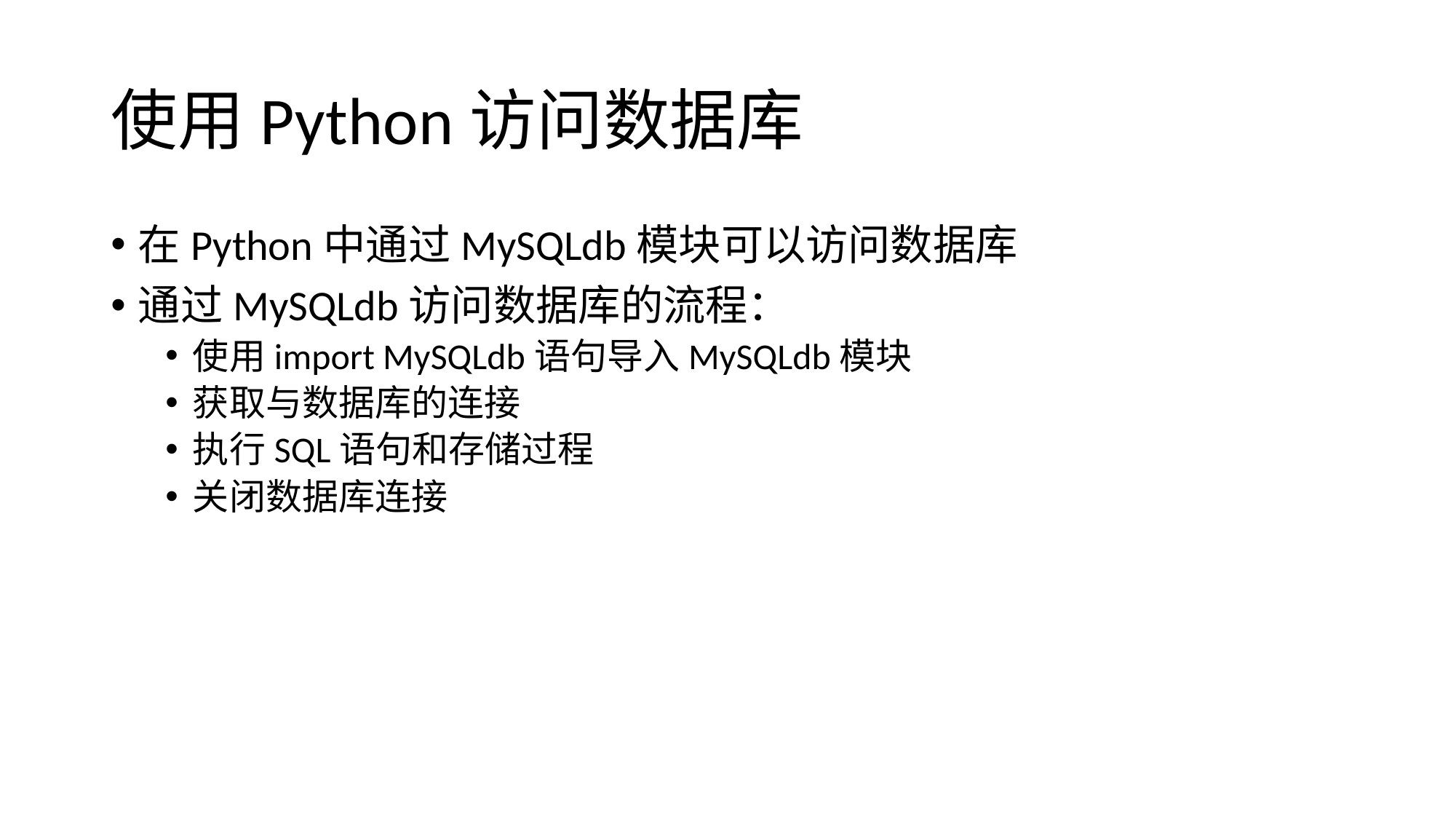

# 使用Python访问数据库
在Python中通过MySQLdb模块可以访问数据库
通过MySQLdb访问数据库的流程：
使用import MySQLdb语句导入MySQLdb模块
获取与数据库的连接
执行SQL语句和存储过程
关闭数据库连接